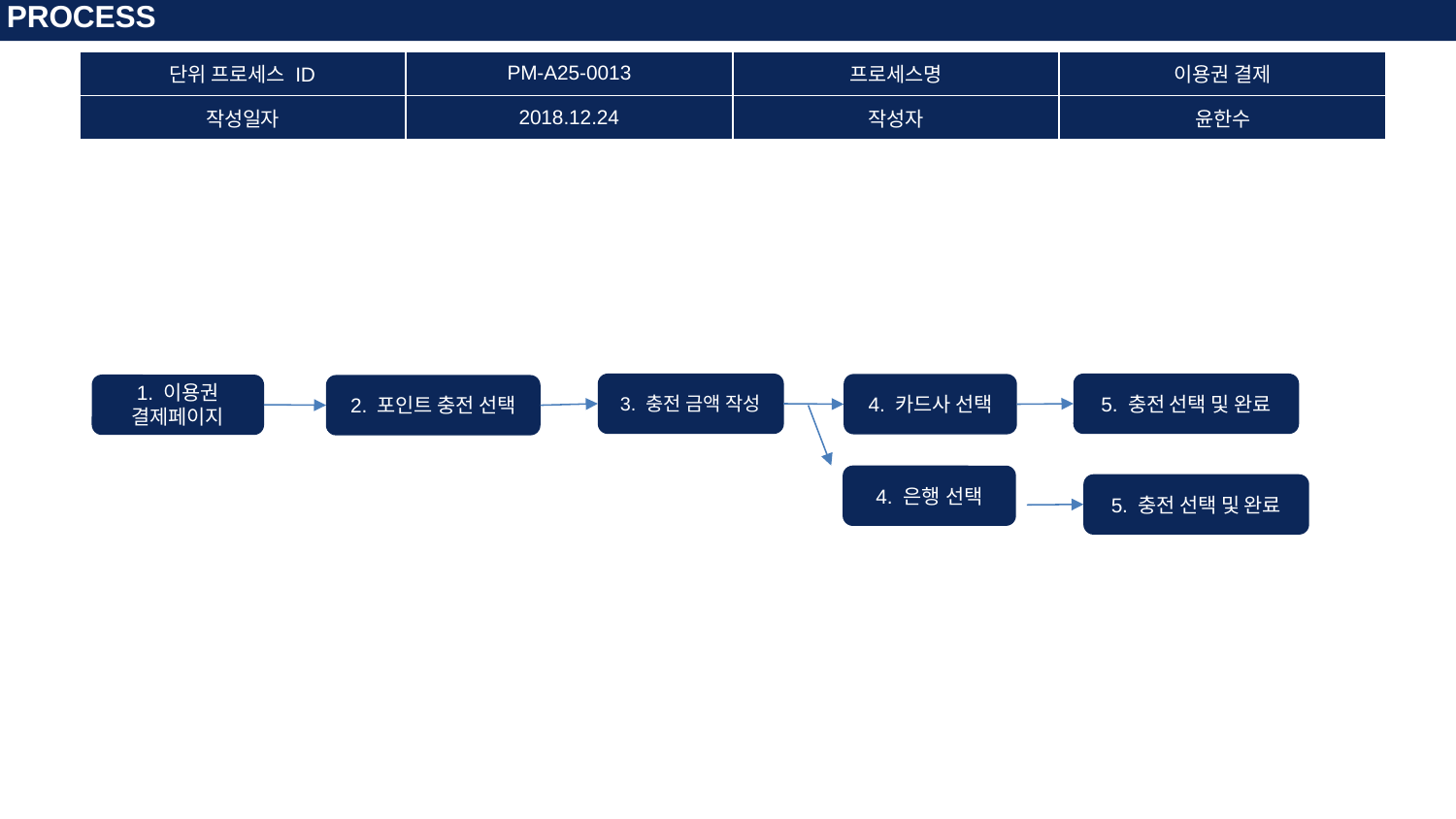

PROCESS
PROCESS
| 단위 프로세스 ID | PM-A25-0013 | 프로세스명 | 이용권 결제 |
| --- | --- | --- | --- |
| 작성일자 | 2018.12.24 | 작성자 | 윤한수 |
3. 충전 금액 작성
5. 충전 선택 및 완료
4. 카드사 선택
1. 이용권 결제페이지
2. 포인트 충전 선택
4. 은행 선택
5. 충전 선택 및 완료